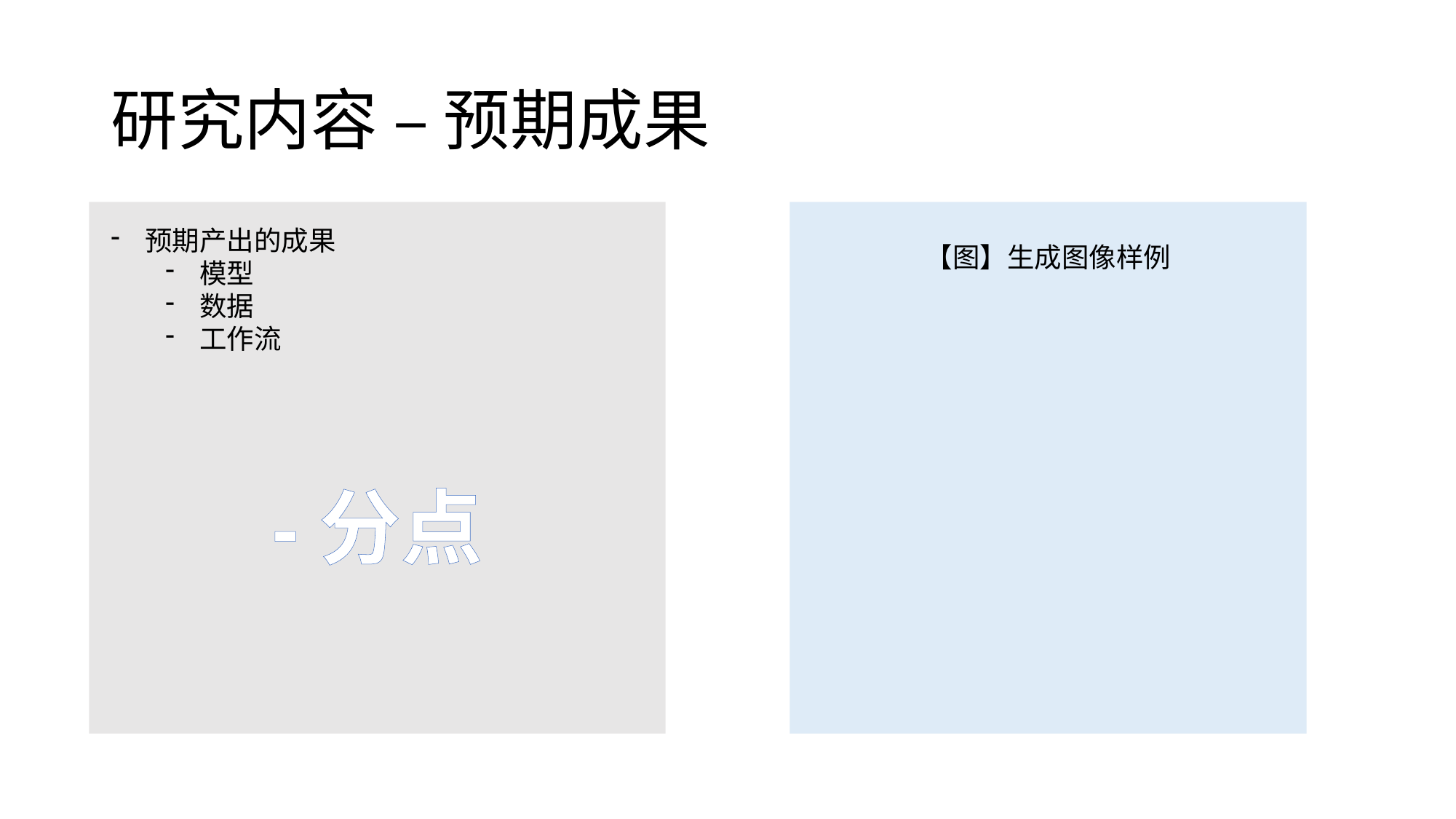

# 研究内容 – 预期成果

预期产出的成果
模型
数据
工作流
【图】生成图像样例
-分点